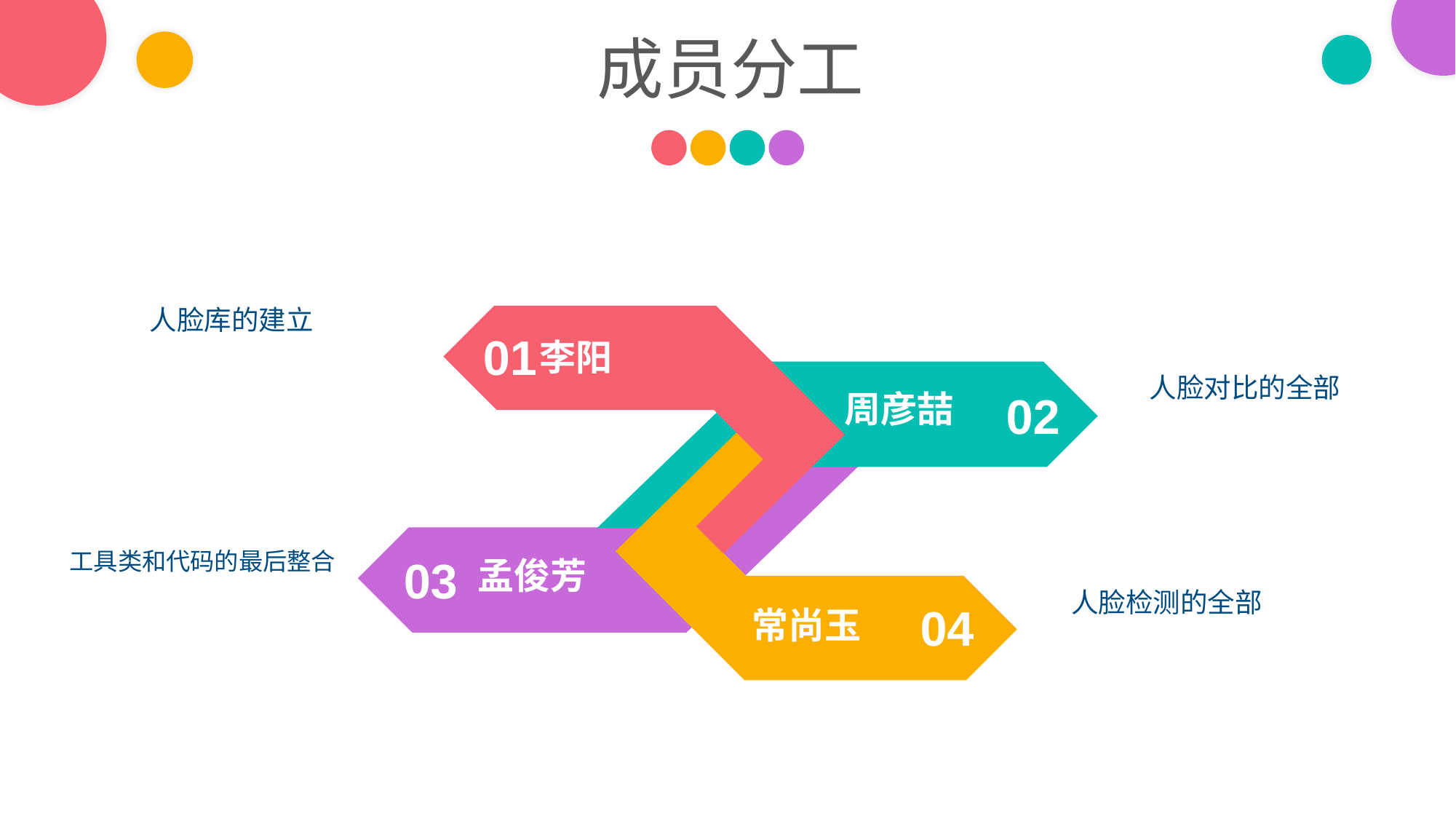

成员分工

人脸库的建立

01
李阳

02
周彦喆
人脸对比的全部

04
常尚玉

03
孟俊芳
工具类和代码的最后整合

人脸检测的全部